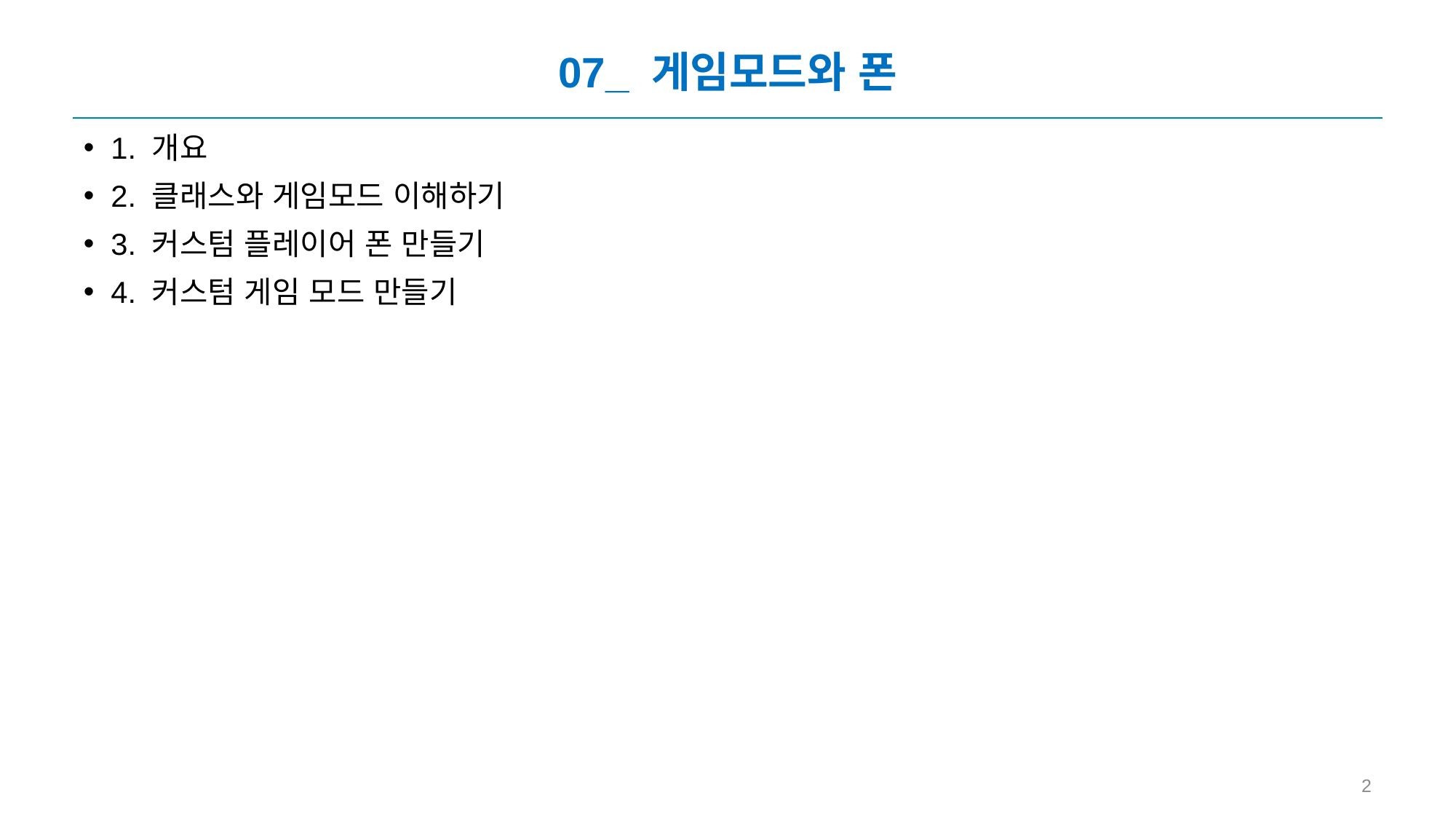

# 07_ 게임모드와 폰
1. 개요
2. 클래스와 게임모드 이해하기
3. 커스텀 플레이어 폰 만들기
4. 커스텀 게임 모드 만들기

2